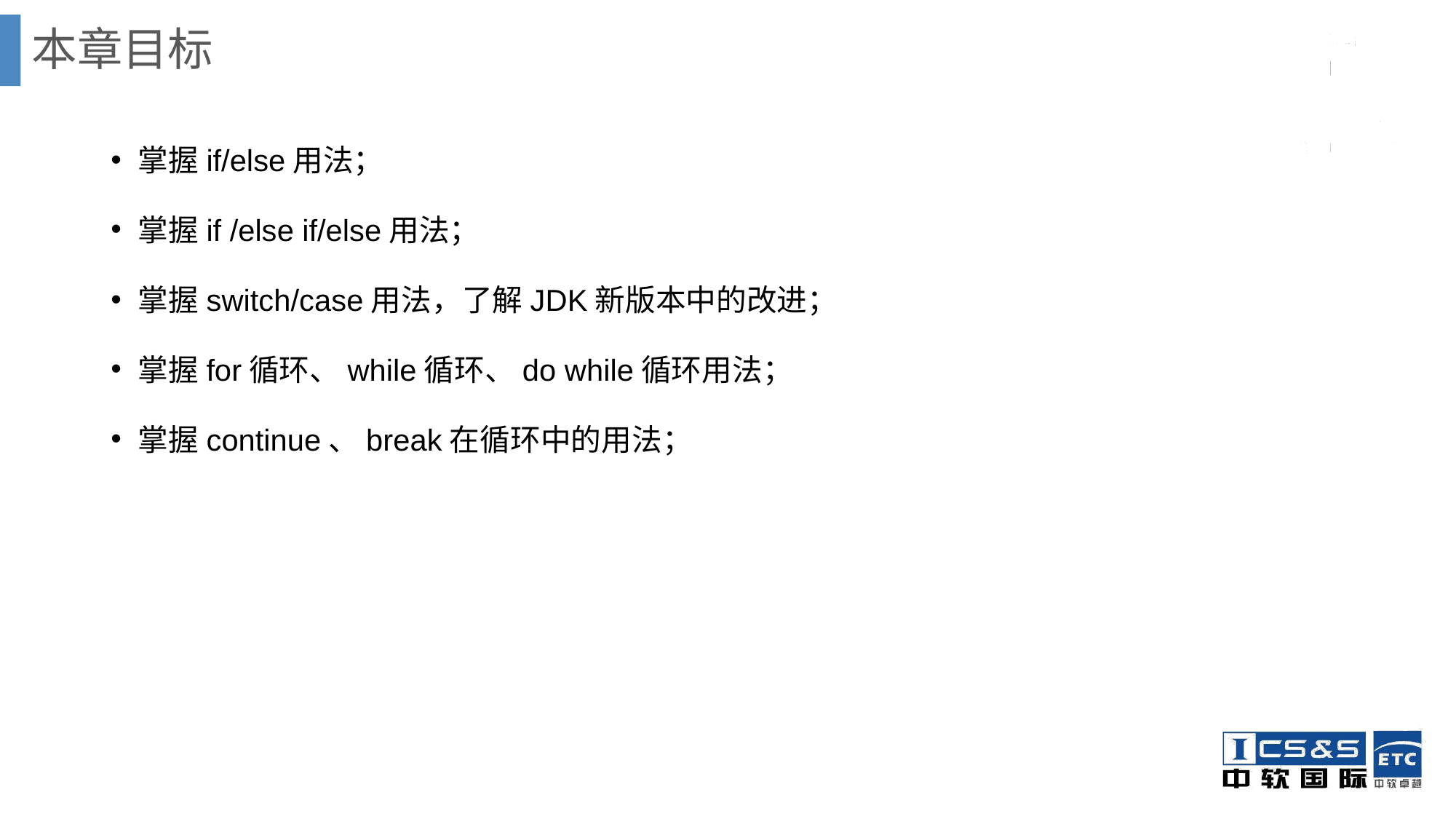

# 本章目标
掌握if/else用法；
掌握if /else if/else用法；
掌握switch/case用法，了解JDK新版本中的改进；
掌握for循环、while循环、do while循环用法；
掌握continue、break在循环中的用法；